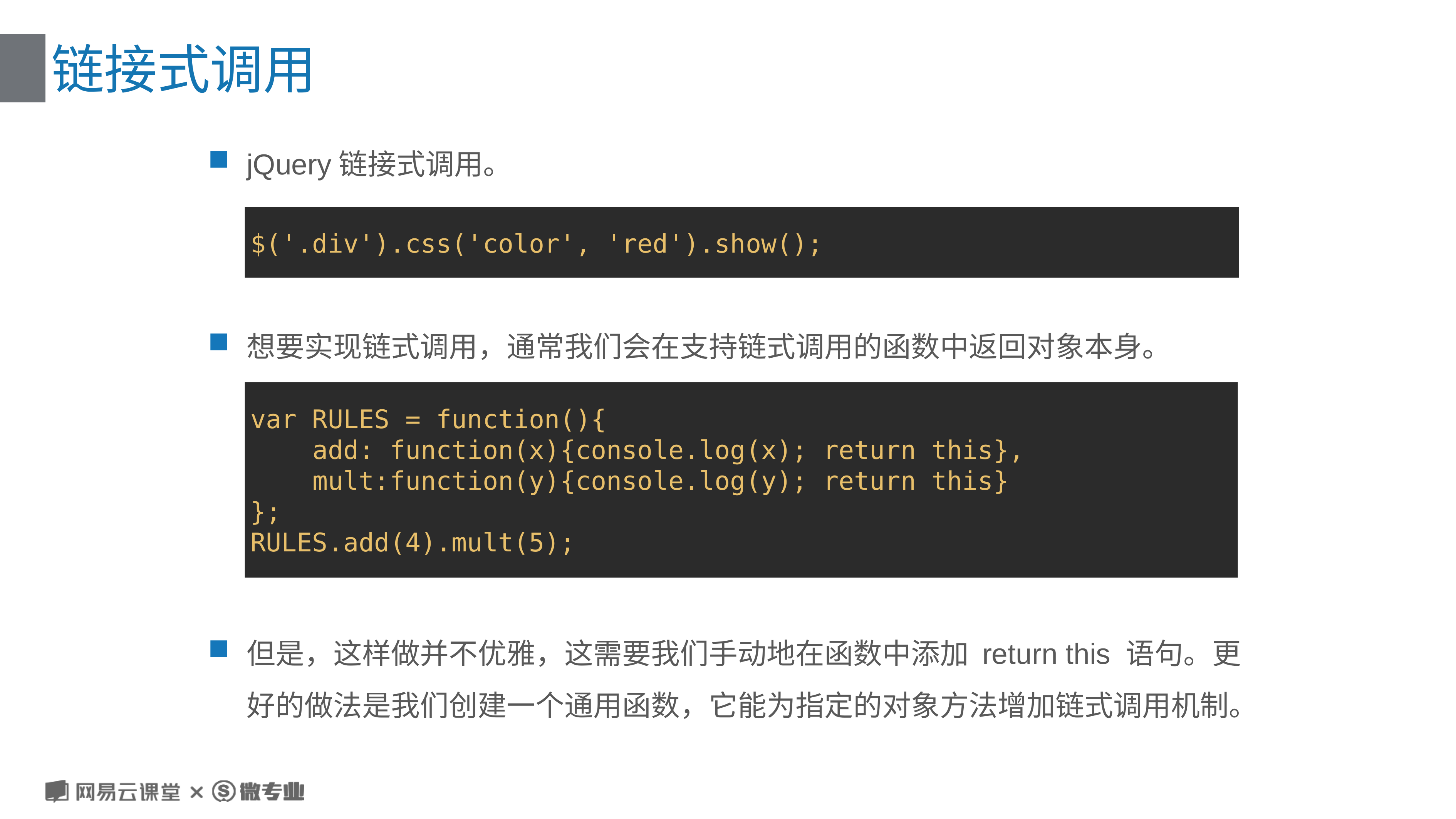

# 链接式调用
jQuery链接式调用。
$('.div').css('color', 'red').show();

2级DOM中增加定义了DOM事件模型的概念。

“DOM2级事件”规定的事件流包括3个阶段：事件捕获阶段、处于目标阶段和事件冒泡阶段。首先发生的是事件捕获，然后处于目标阶段，最后才事件冒泡。

想要实现链式调用，通常我们会在支持链式调用的函数中返回对象本身。
var RULES = function(){
    add: function(x){console.log(x); return this},
    mult:function(y){console.log(y); return this}
};
RULES.add(4).mult(5);
但是，这样做并不优雅，这需要我们手动地在函数中添加 return this 语句。更好的做法是我们创建一个通用函数，它能为指定的对象方法增加链式调用机制。